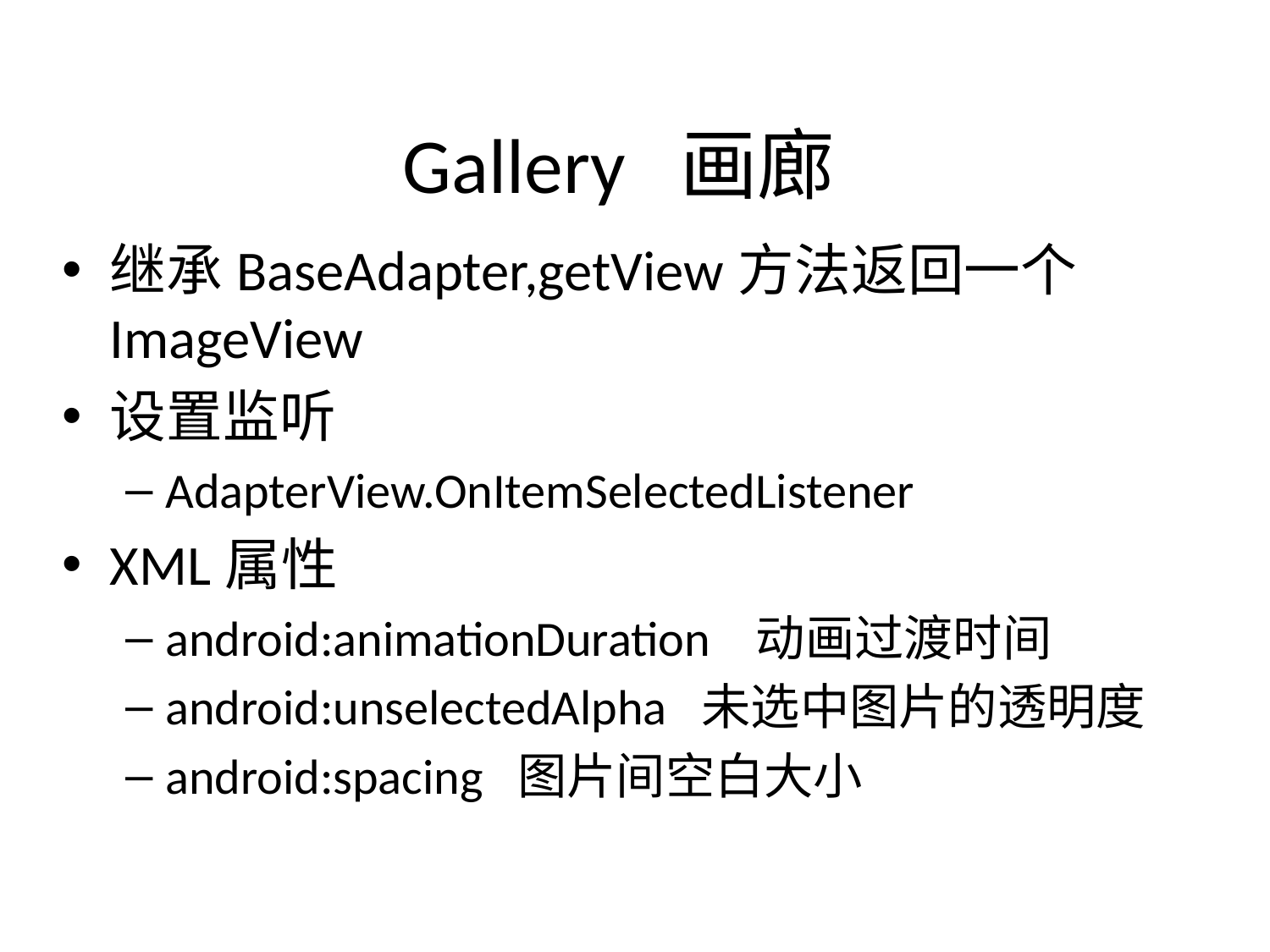

# Gallery  画廊
继承BaseAdapter,getView方法返回一个ImageView
设置监听
AdapterView.OnItemSelectedListener
XML属性
android:animationDuration   动画过渡时间
android:unselectedAlpha  未选中图片的透明度
android:spacing  图片间空白大小